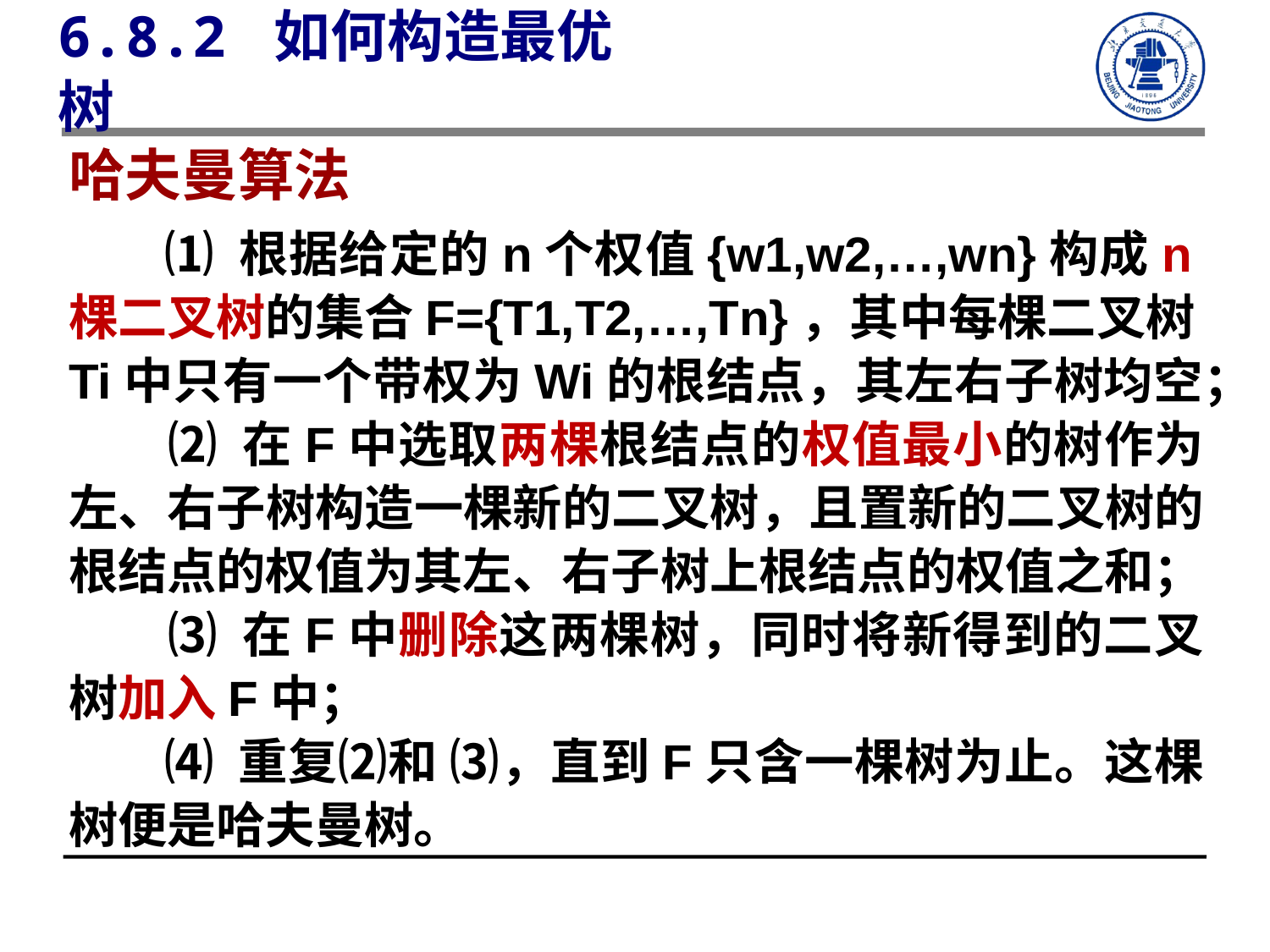

6.8.2 如何构造最优树
哈夫曼算法
         ⑴ 根据给定的n个权值{w1,w2,…,wn}构成n棵二叉树的集合F={T1,T2,…,Tn}，其中每棵二叉树Ti中只有一个带权为Wi的根结点，其左右子树均空；
        ⑵ 在F中选取两棵根结点的权值最小的树作为左、右子树构造一棵新的二叉树，且置新的二叉树的根结点的权值为其左、右子树上根结点的权值之和；
        ⑶ 在F中删除这两棵树，同时将新得到的二叉树加入F中；
        ⑷ 重复⑵和 ⑶，直到F只含一棵树为止。这棵树便是哈夫曼树。